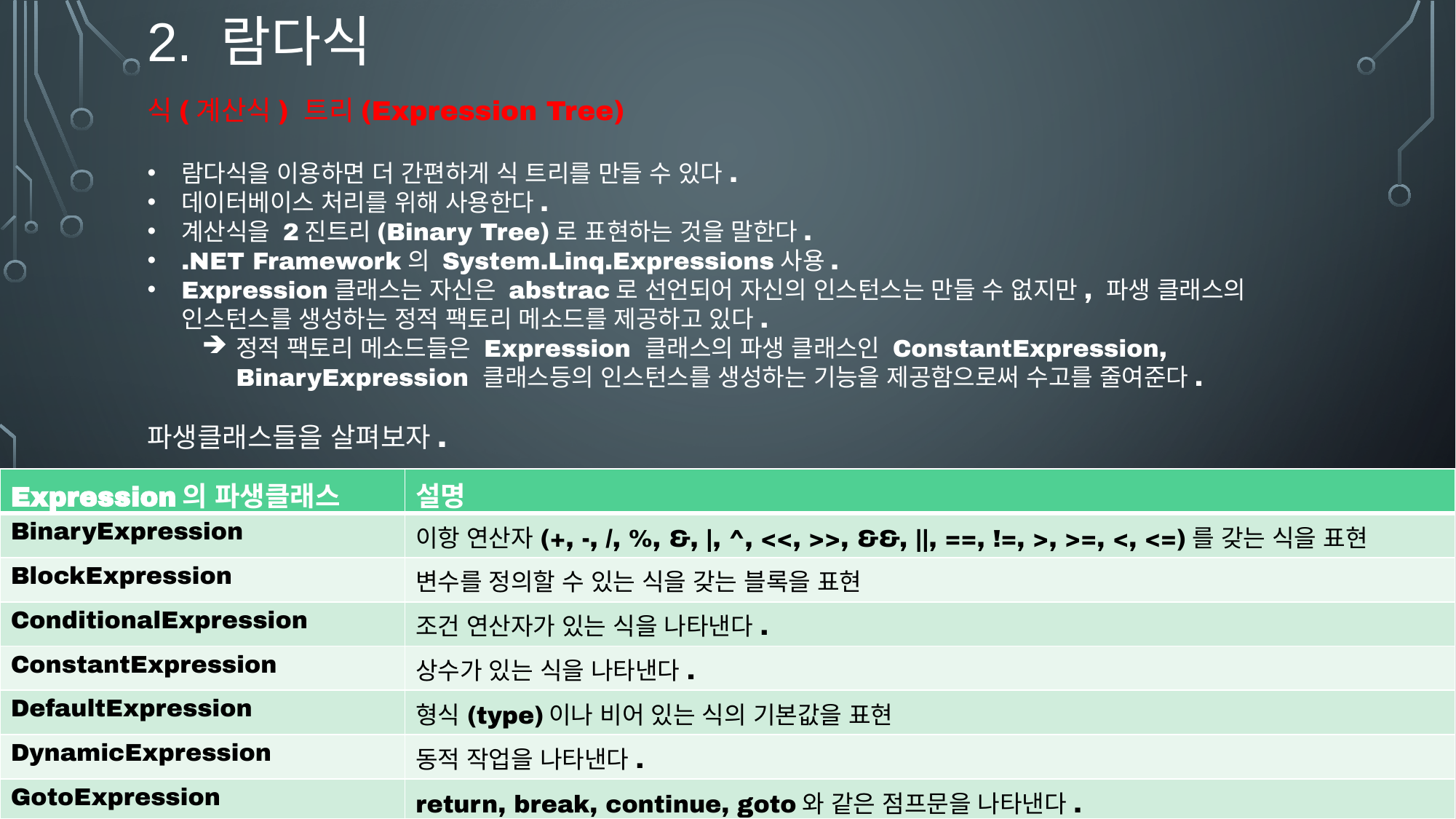

# 2. 람다식
식(계산식) 트리(Expression Tree)

람다식을 이용하면 더 간편하게 식 트리를 만들 수 있다.
데이터베이스 처리를 위해 사용한다.
계산식을 2진트리(Binary Tree)로 표현하는 것을 말한다.
.NET Framework의 System.Linq.Expressions사용.
Expression클래스는 자신은 abstrac로 선언되어 자신의 인스턴스는 만들 수 없지만, 파생 클래스의 인스턴스를 생성하는 정적 팩토리 메소드를 제공하고 있다.
정적 팩토리 메소드들은 Expression 클래스의 파생 클래스인 ConstantExpression, BinaryExpression 클래스등의 인스턴스를 생성하는 기능을 제공함으로써 수고를 줄여준다.

파생클래스들을 살펴보자.
| Expression의 파생클래스 | 설명 |
| --- | --- |
| BinaryExpression | 이항 연산자(+, -, /, %, &, |, ^, <<, >>, &&, ||, ==, !=, >, >=, <, <=)를 갖는 식을 표현 |
| BlockExpression | 변수를 정의할 수 있는 식을 갖는 블록을 표현 |
| ConditionalExpression | 조건 연산자가 있는 식을 나타낸다. |
| ConstantExpression | 상수가 있는 식을 나타낸다. |
| DefaultExpression | 형식(type)이나 비어 있는 식의 기본값을 표현 |
| DynamicExpression | 동적 작업을 나타낸다. |
| GotoExpression | return, break, continue, goto와 같은 점프문을 나타낸다. |